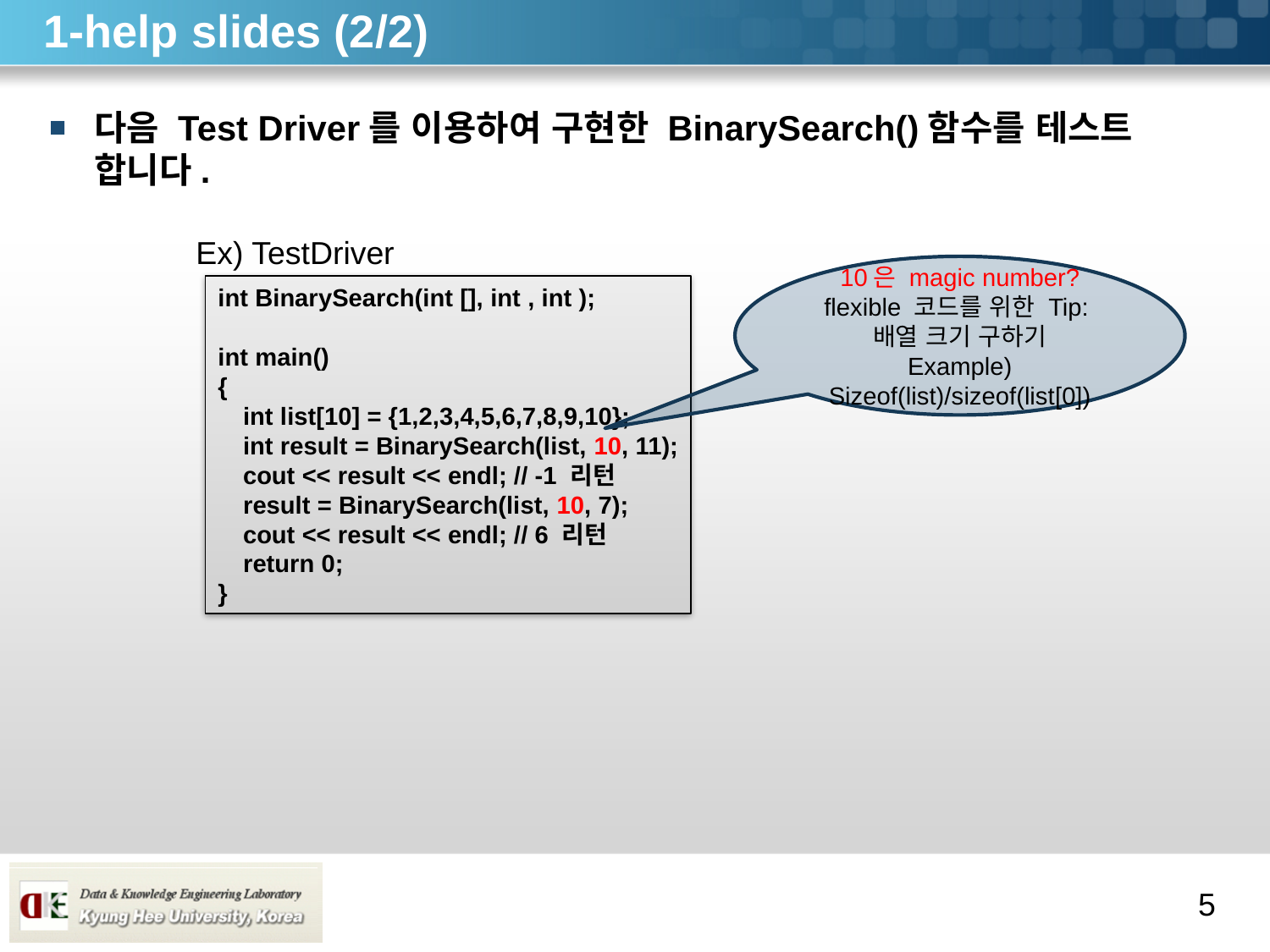

# 1-help slides (2/2)
다음 Test Driver를 이용하여 구현한 BinarySearch()함수를 테스트 합니다.
Ex) TestDriver
int BinarySearch(int [], int , int );

int main()
{
	int list[10] = {1,2,3,4,5,6,7,8,9,10};
	int result = BinarySearch(list, 10, 11);
	cout << result << endl; // -1 리턴
	result = BinarySearch(list, 10, 7);
	cout << result << endl; // 6 리턴
	return 0;
}
10은 magic number?
flexible 코드를 위한 Tip:  배열 크기 구하기
Example)
Sizeof(list)/sizeof(list[0])